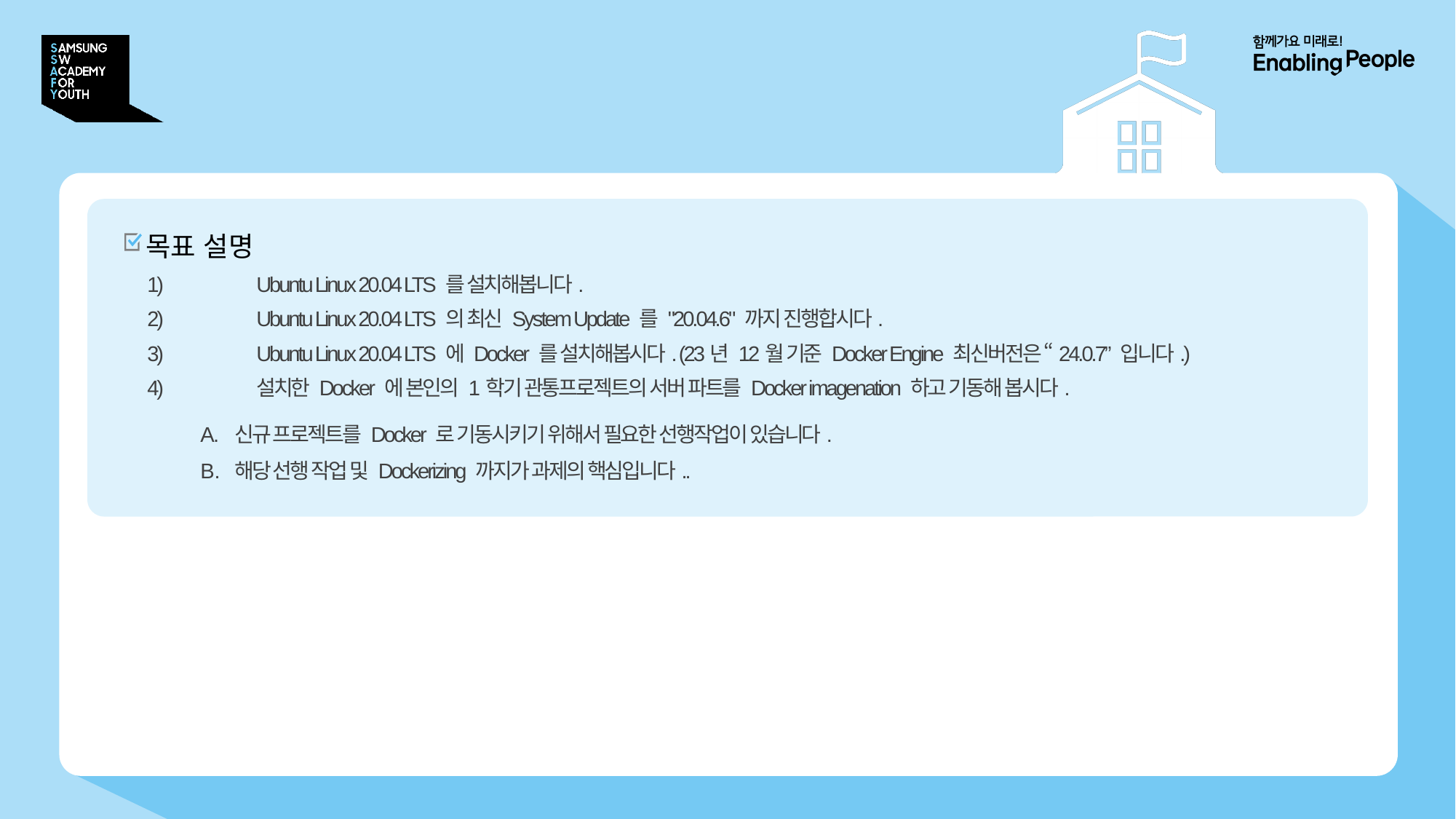

# 과제 목표

목표 설명
1)	Ubuntu Linux 20.04 LTS 를 설치해봅니다.
2)	Ubuntu Linux 20.04 LTS 의 최신 System Update 를 "20.04.6" 까지 진행합시다.
3)	Ubuntu Linux 20.04 LTS 에 Docker 를 설치해봅시다. (23년 12월 기준 Docker Engine 최신버전은 “24.0.7” 입니다.)
4)	설치한 Docker 에 본인의 1학기 관통프로젝트의 서버 파트를 Docker imagenation 하고 기동해 봅시다.
신규 프로젝트를 Docker 로 기동시키기 위해서 필요한 선행작업이 있습니다.
해당 선행 작업 및 Dockerizing 까지가 과제의 핵심입니다..